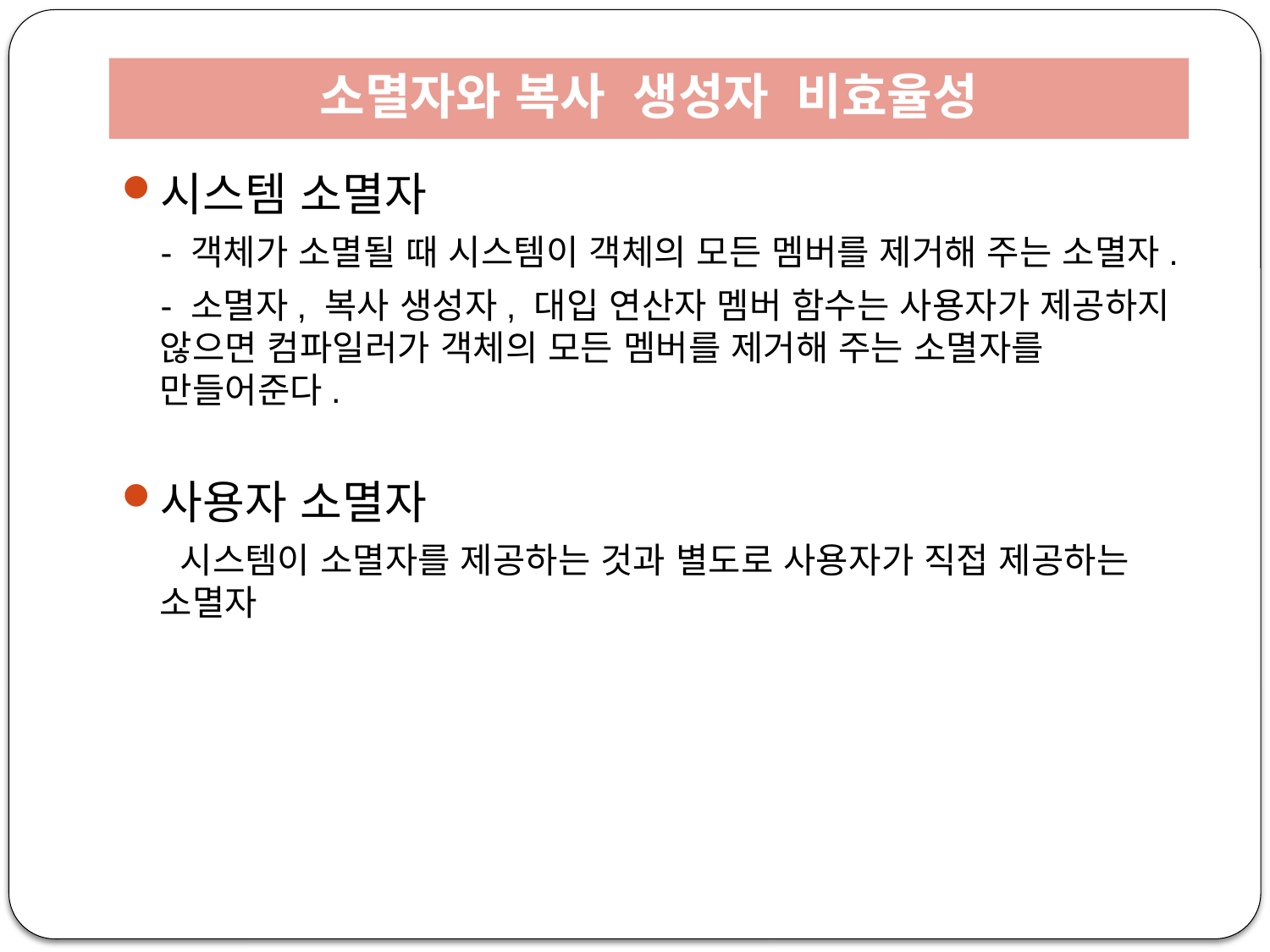

# 소멸자와 복사  생성자  비효율성
시스템 소멸자
    - 객체가 소멸될 때 시스템이 객체의 모든 멤버를 제거해 주는 소멸자.
    - 소멸자, 복사 생성자, 대입 연산자 멤버 함수는 사용자가 제공하지 않으면 컴파일러가 객체의 모든 멤버를 제거해 주는 소멸자를 만들어준다.

사용자 소멸자
     시스템이 소멸자를 제공하는 것과 별도로 사용자가 직접 제공하는 소멸자